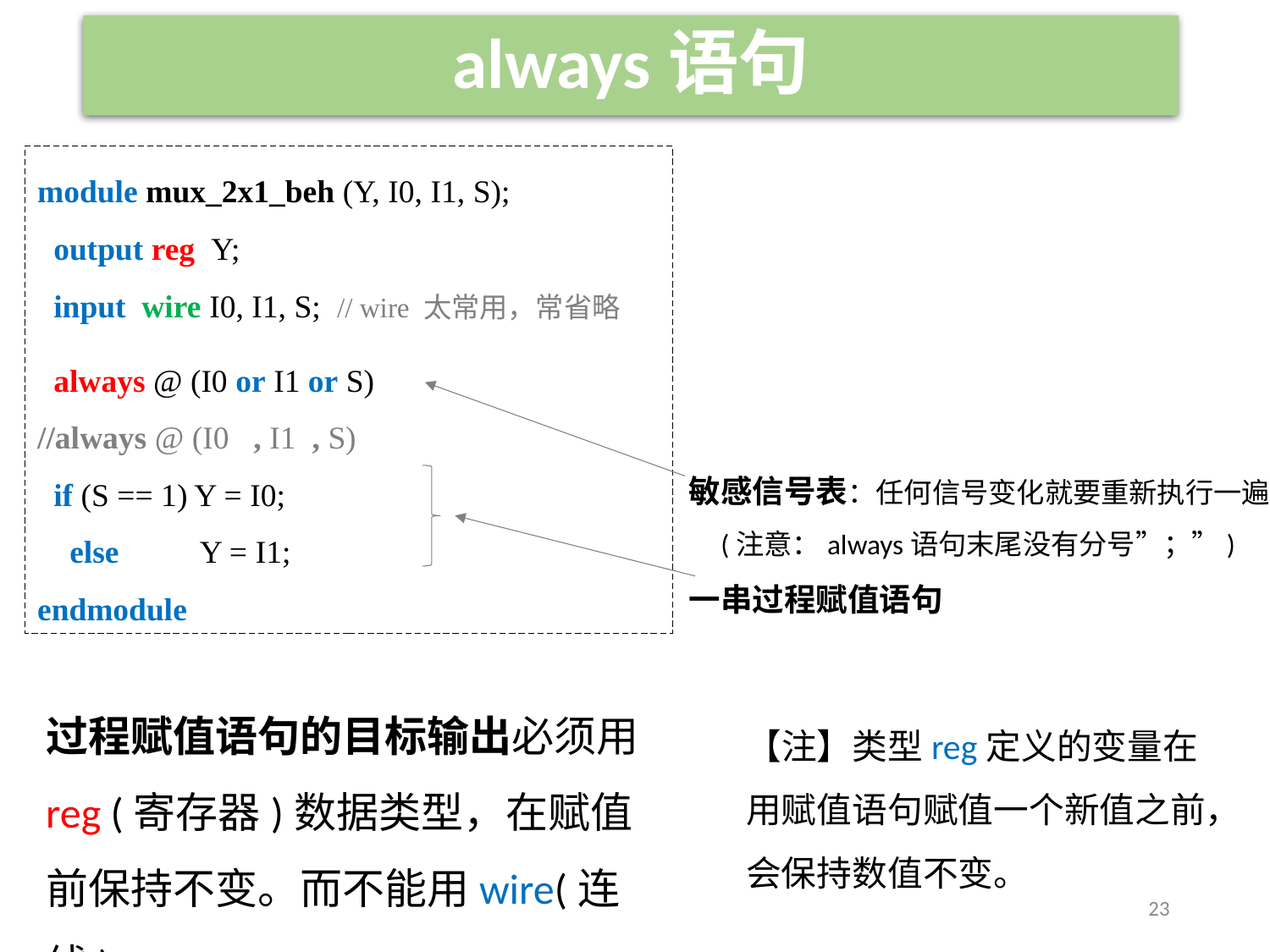

# always语句
module mux_2x1_beh (Y, I0, I1, S);
  output reg  Y;
  input  wire I0, I1, S;  // wire 太常用，常省略
  always @ (I0 or I1 or S)
//always @ (I0   , I1  , S)
  if (S == 1) Y = I0;
    else          Y = I1;
endmodule

敏感信号表：任何信号变化就要重新执行一遍
     (注意：always语句末尾没有分号”；”)
一串过程赋值语句
过程赋值语句的目标输出必须用reg (寄存器)数据类型，在赋值前保持不变。而不能用wire(连线)。
【注】类型reg定义的变量在用赋值语句赋值一个新值之前，会保持数值不变。
23